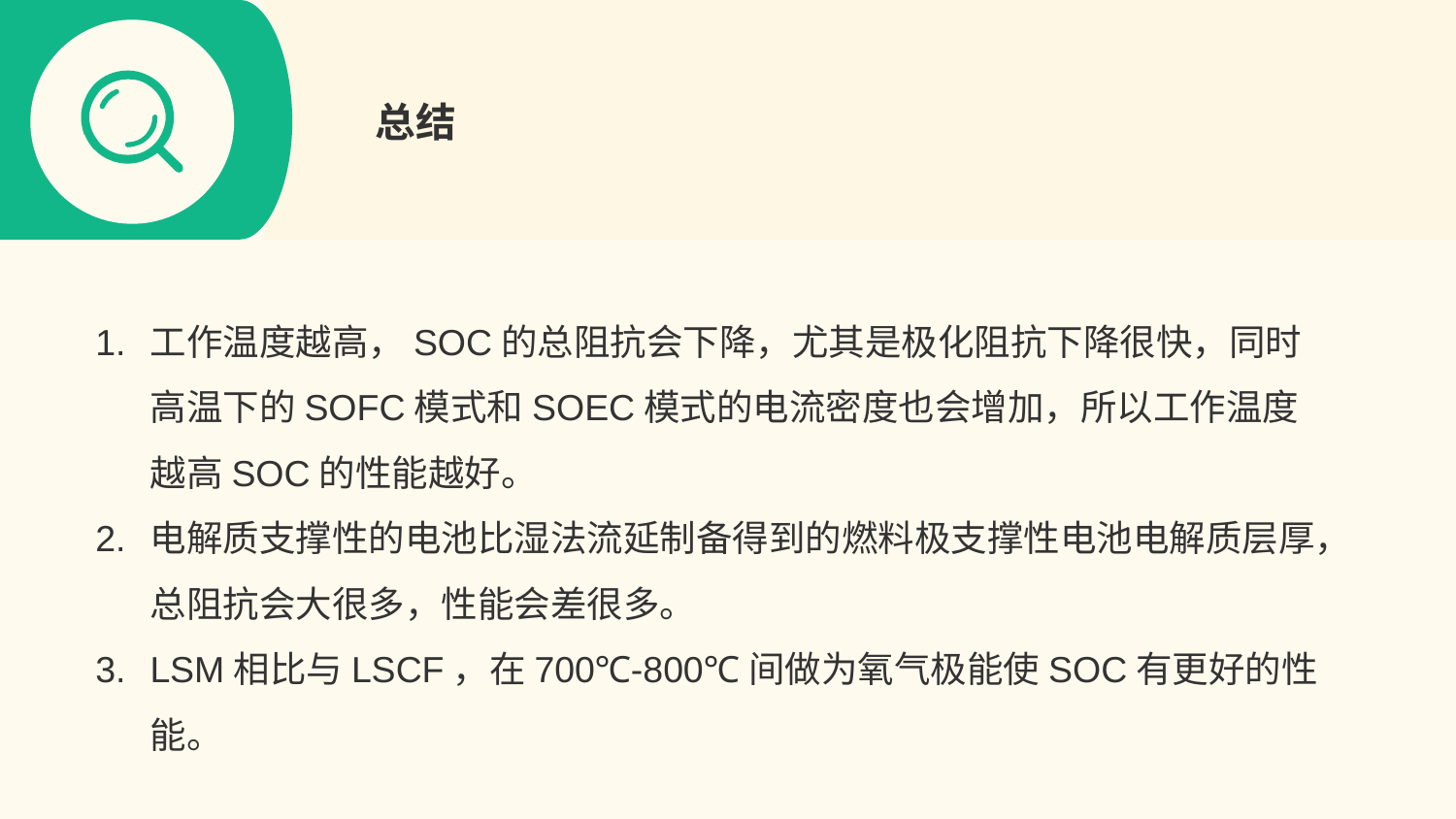

总结
工作温度越高，SOC的总阻抗会下降，尤其是极化阻抗下降很快，同时高温下的SOFC模式和SOEC模式的电流密度也会增加，所以工作温度越高SOC的性能越好。
电解质支撑性的电池比湿法流延制备得到的燃料极支撑性电池电解质层厚，总阻抗会大很多，性能会差很多。
LSM相比与LSCF，在700℃-800℃间做为氧气极能使SOC有更好的性能。